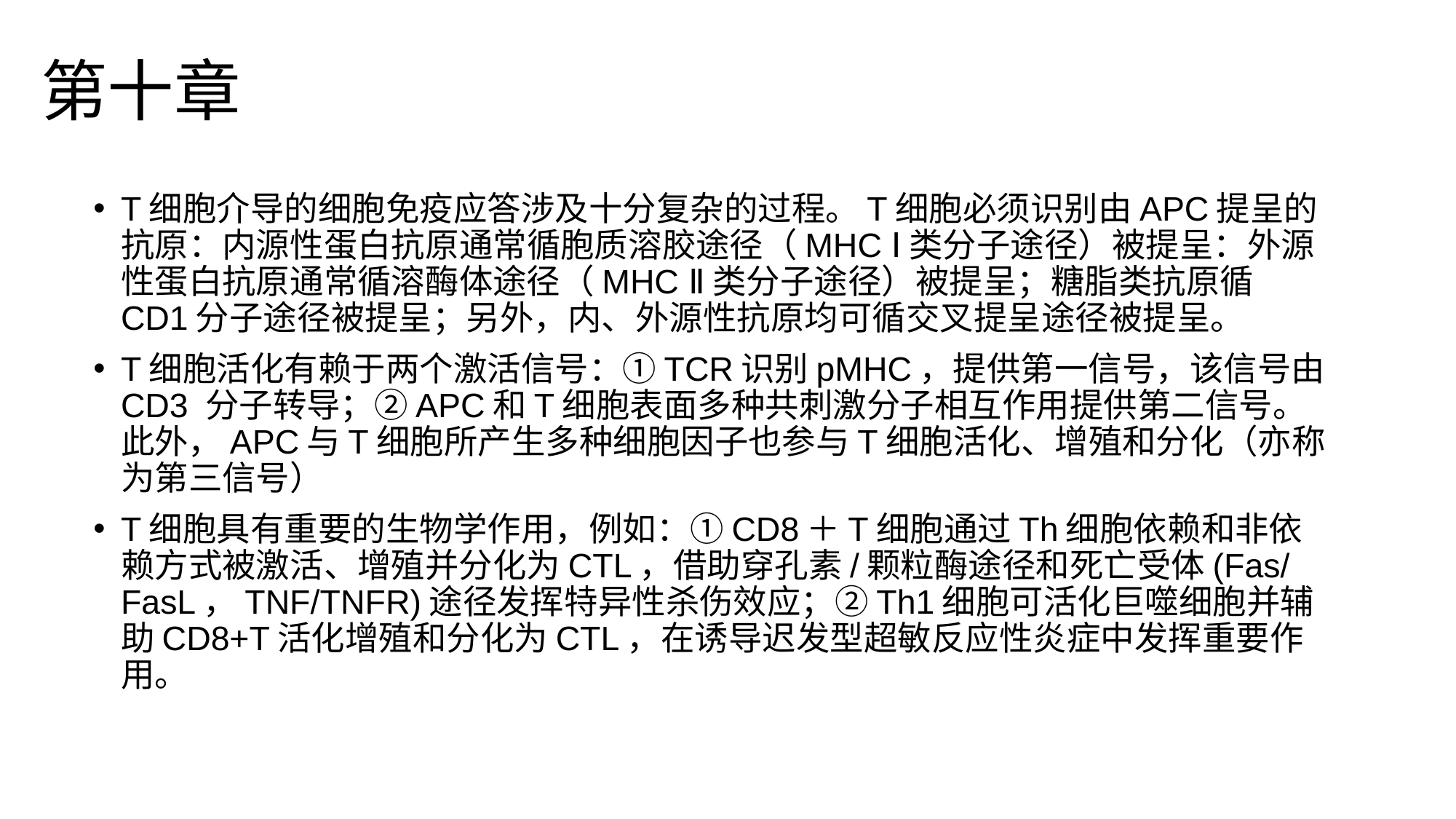

# 第十章
T细胞介导的细胞免疫应答涉及十分复杂的过程。T细胞必须识别由APC提呈的抗原：内源性蛋白抗原通常循胞质溶胶途径（MHC Ⅰ类分子途径）被提呈：外源性蛋白抗原通常循溶酶体途径（MHC Ⅱ类分子途径）被提呈；糖脂类抗原循CD1分子途径被提呈；另外，内、外源性抗原均可循交叉提呈途径被提呈。
T细胞活化有赖于两个激活信号：①TCR识别pMHC，提供第一信号，该信号由CD3 分子转导；②APC和T细胞表面多种共刺激分子相互作用提供第二信号。此外，APC与T细胞所产生多种细胞因子也参与T细胞活化、增殖和分化（亦称为第三信号）
T细胞具有重要的生物学作用，例如：①CD8＋T细胞通过Th细胞依赖和非依赖方式被激活、增殖并分化为CTL，借助穿孔素/颗粒酶途径和死亡受体(Fas/FasL，TNF/TNFR)途径发挥特异性杀伤效应；②Th1细胞可活化巨噬细胞并辅助CD8+T活化增殖和分化为CTL，在诱导迟发型超敏反应性炎症中发挥重要作用。